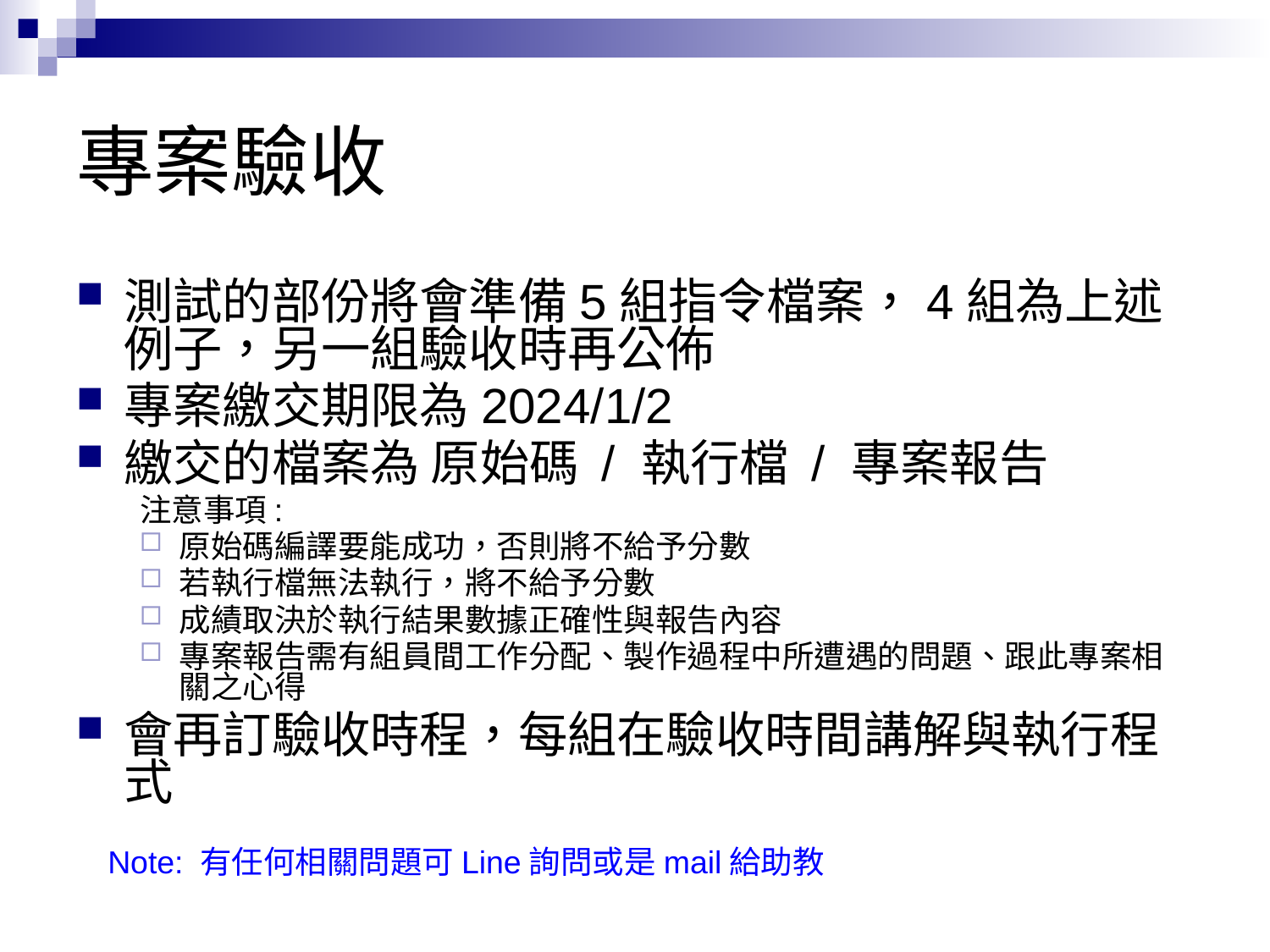

# 專案驗收
測試的部份將會準備5組指令檔案，4組為上述例子，另一組驗收時再公佈
專案繳交期限為2024/1/2
繳交的檔案為 原始碼 / 執行檔 / 專案報告
注意事項:
原始碼編譯要能成功，否則將不給予分數
若執行檔無法執行，將不給予分數
成績取決於執行結果數據正確性與報告內容
專案報告需有組員間工作分配、製作過程中所遭遇的問題、跟此專案相關之心得
會再訂驗收時程，每組在驗收時間講解與執行程式
Note: 有任何相關問題可Line詢問或是mail給助教